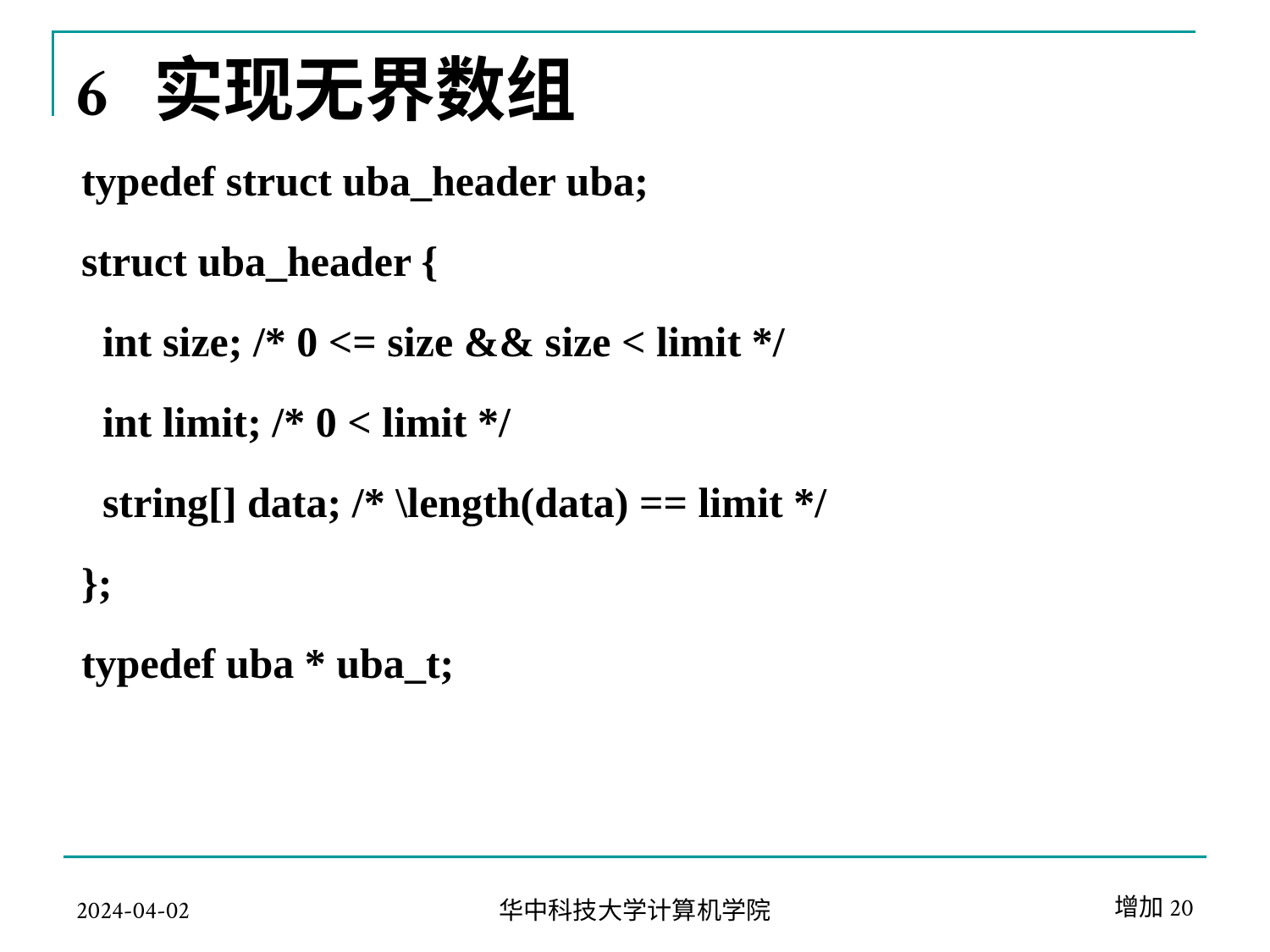

# 6  实现无界数组
typedef struct uba_header uba;
struct uba_header {
  int size; /* 0 <= size && size < limit */
  int limit; /* 0 < limit */
  string[] data; /* \length(data) == limit */
};
typedef uba * uba_t;

2024-04-02
增加20
华中科技大学计算机学院